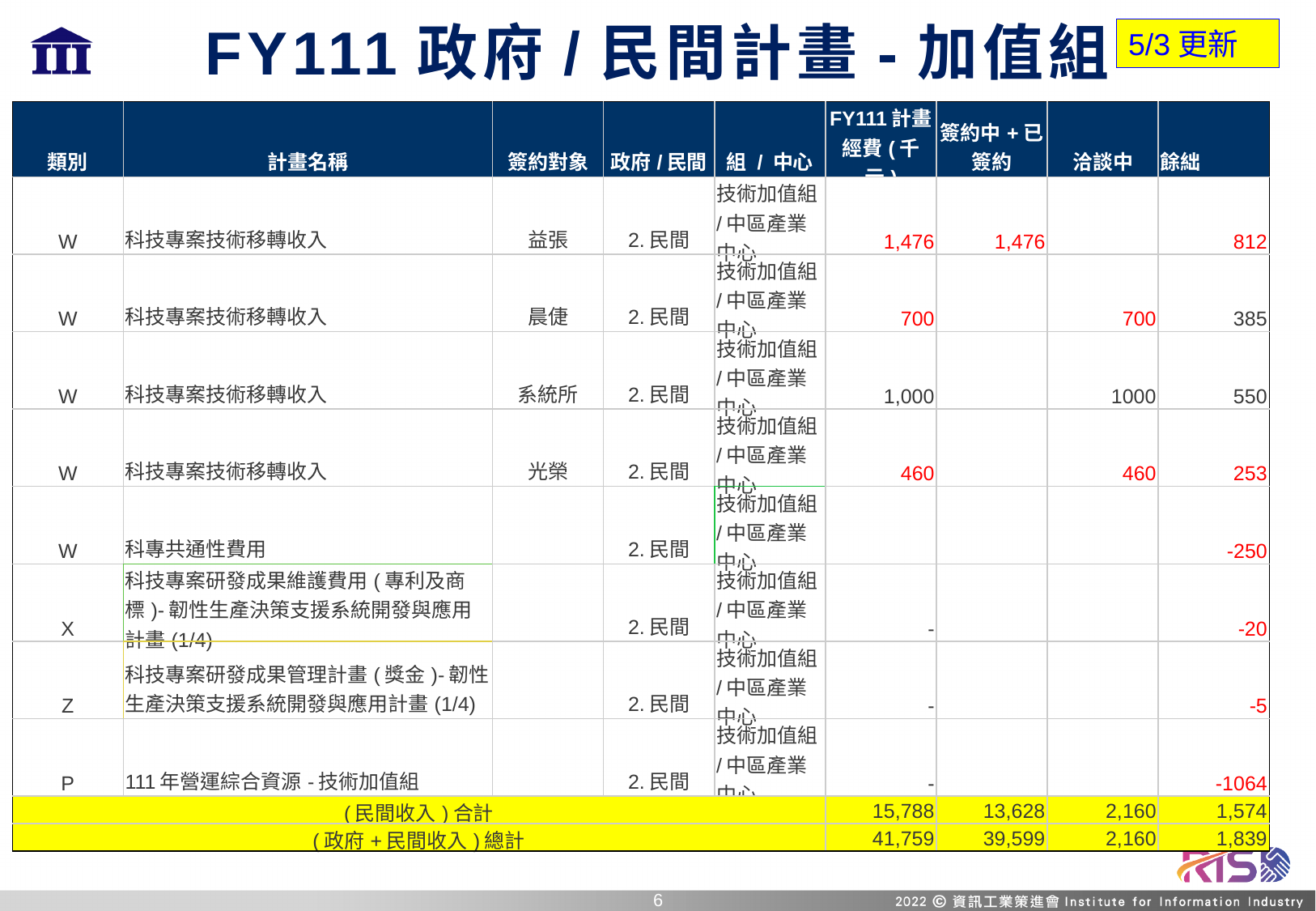

5/3更新
# FY111政府/民間計畫-加值組
| 類別 | 計畫名稱 | 簽約對象 | 政府/民間 | 組 / 中心 | FY111計畫經費(千元) | 簽約中+已簽約 | 洽談中 | 餘絀 |
| --- | --- | --- | --- | --- | --- | --- | --- | --- |
| W | 科技專案技術移轉收入 | 益張 | 2.民間 | 技術加值組/中區產業中心 | 1,476 | 1,476 |  | 812 |
| W | 科技專案技術移轉收入 | 晨倢 | 2.民間 | 技術加值組/中區產業中心 | 700 |  | 700 | 385 |
| W | 科技專案技術移轉收入 | 系統所 | 2.民間 | 技術加值組/中區產業中心 | 1,000 |  | 1000 | 550 |
| W | 科技專案技術移轉收入 | 光榮 | 2.民間 | 技術加值組/中區產業中心 | 460 |  | 460 | 253 |
| W | 科專共通性費用 |  | 2.民間 | 技術加值組/中區產業中心 |  |  |  | -250 |
| X | 科技專案研發成果維護費用(專利及商標)-韌性生產決策支援系統開發與應用計畫(1/4) |  | 2.民間 | 技術加值組/中區產業中心 | - |  |  | -20 |
| Z | 科技專案研發成果管理計畫(獎金)-韌性生產決策支援系統開發與應用計畫(1/4) |  | 2.民間 | 技術加值組/中區產業中心 | - |  |  | -5 |
| P | 111年營運綜合資源-技術加值組 |  | 2.民間 | 技術加值組/中區產業中心 | - |  |  | -1064 |
| (民間收入)合計 |  |  |  |  | 15,788 | 13,628 | 2,160 | 1,574 |
| (政府+民間收入)總計 |  |  |  |  | 41,759 | 39,599 | 2,160 | 1,839 |
6